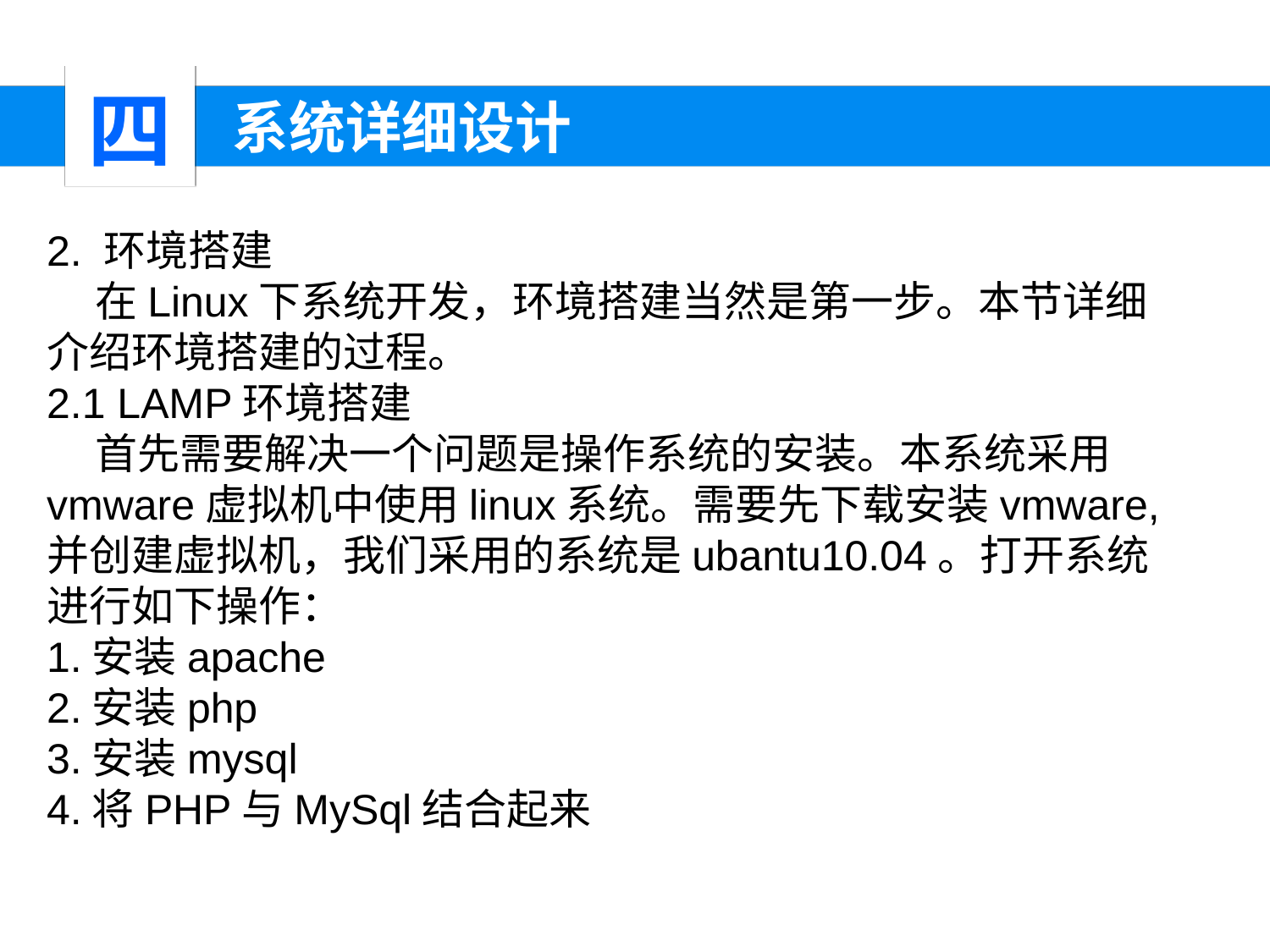

四
                系统详细设计
2. 环境搭建
    在Linux下系统开发，环境搭建当然是第一步。本节详细介绍环境搭建的过程。
2.1 LAMP环境搭建
    首先需要解决一个问题是操作系统的安装。本系统采用vmware虚拟机中使用linux系统。需要先下载安装vmware,并创建虚拟机，我们采用的系统是ubantu10.04。打开系统进行如下操作：
1.安装apache
2.安装php
3.安装mysql
4.将PHP与MySql结合起来